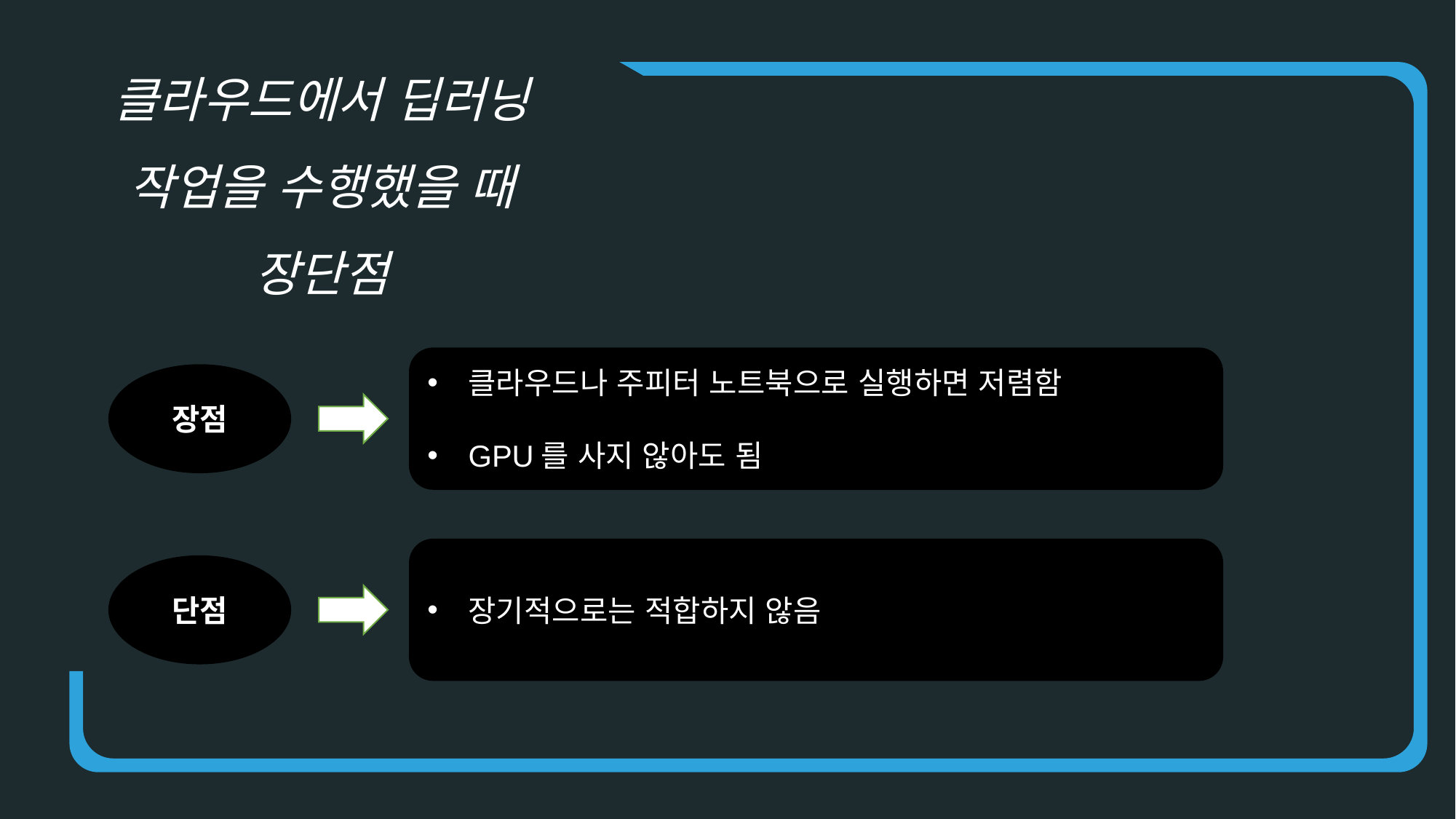

클라우드에서 딥러닝 작업을 수행했을 때 장단점

클라우드나 주피터 노트북으로 실행하면 저렴함

GPU를 사지 않아도 됨
장점

장기적으로는 적합하지 않음
단점